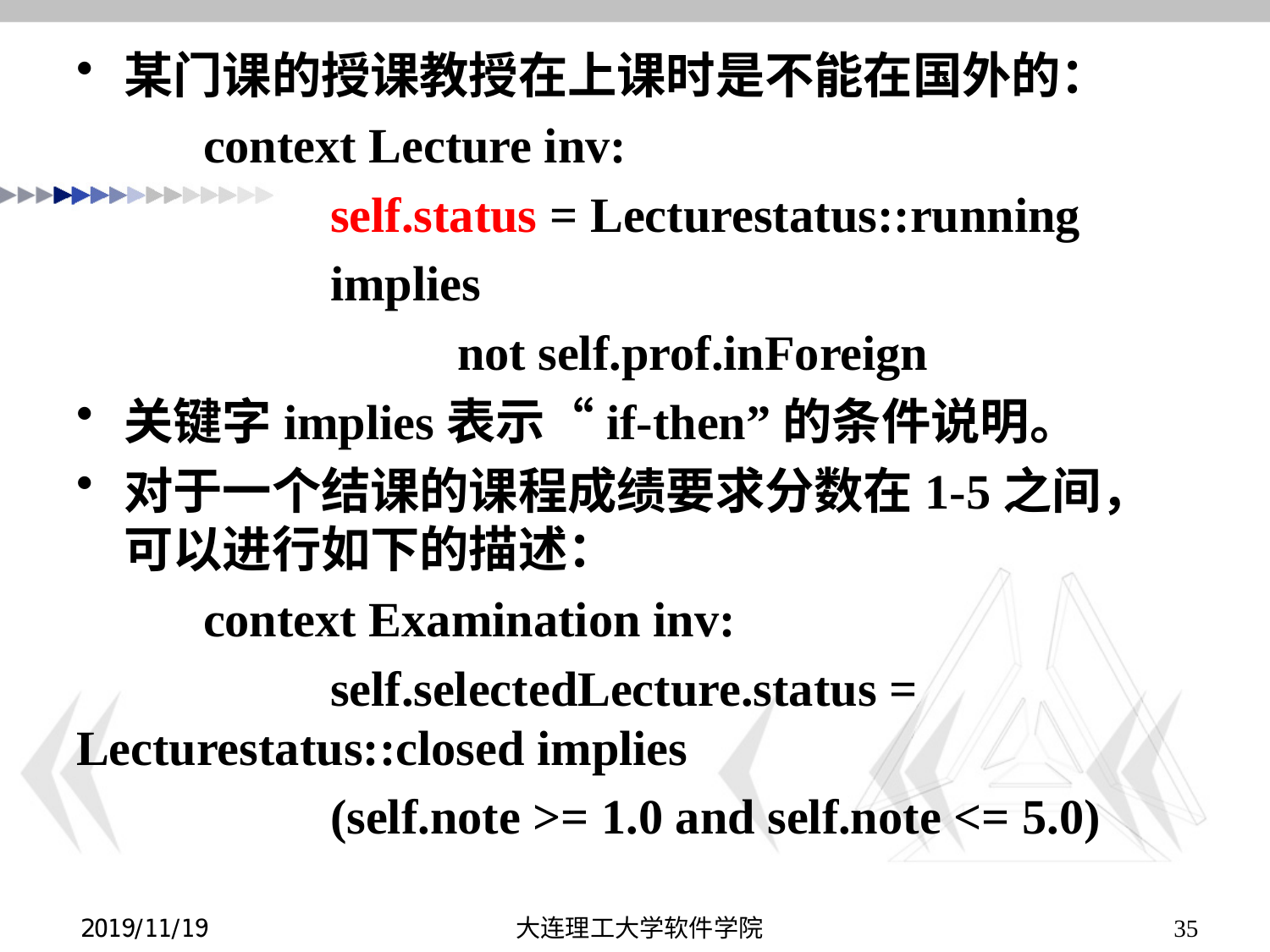

# 某门课的授课教授在上课时是不能在国外的：
	context Lecture inv:
		self.status = Lecturestatus::running
		implies
			not self.prof.inForeign
关键字implies表示“if-then”的条件说明。
对于一个结课的课程成绩要求分数在1-5之间，可以进行如下的描述：
	context Examination inv:
		self.selectedLecture.status = Lecturestatus::closed implies
		(self.note >= 1.0 and self.note <= 5.0)

2019/11/19
大连理工大学软件学院
35